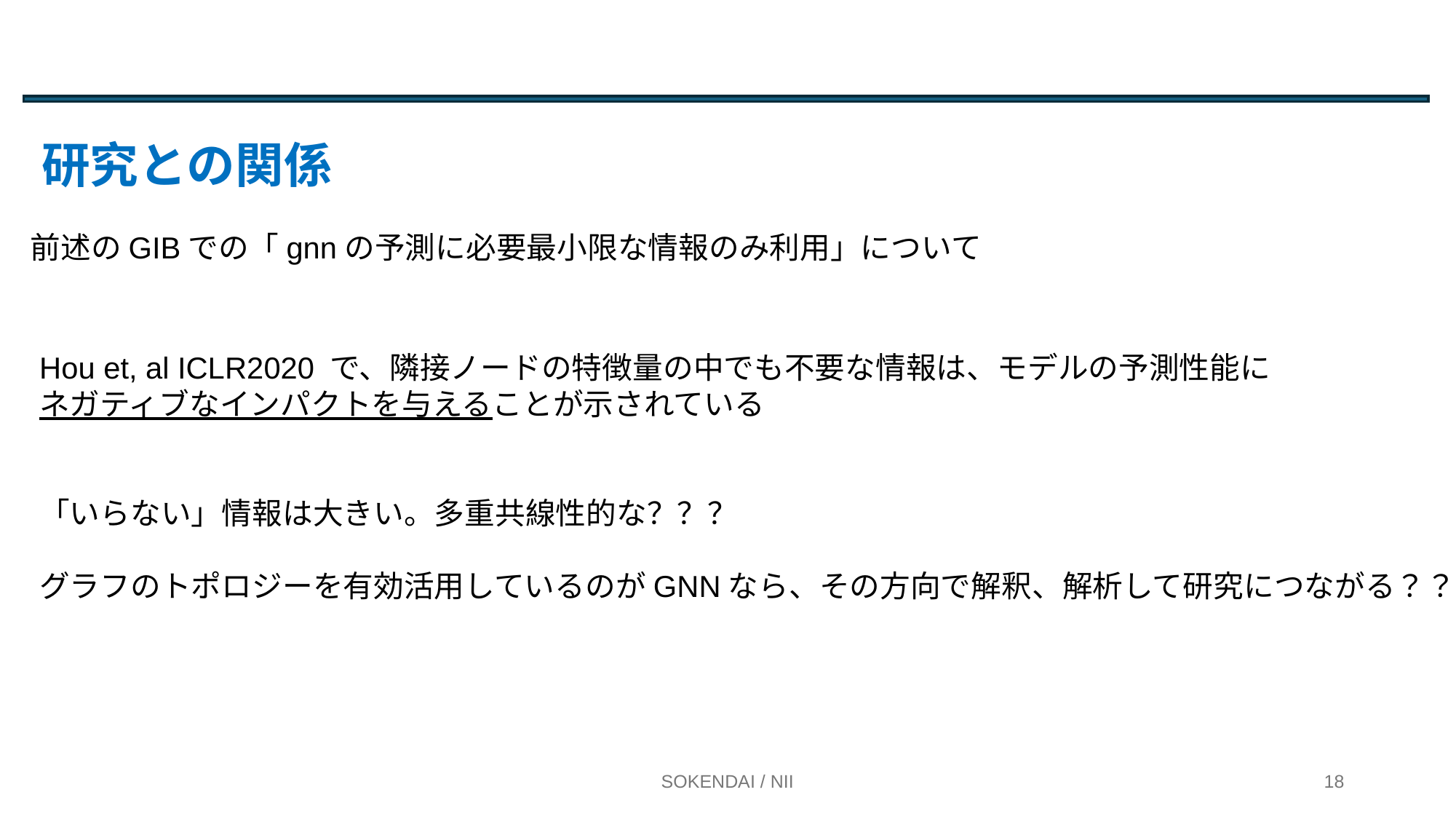

研究との関係
前述のGIBでの「gnnの予測に必要最小限な情報のみ利用」について
Hou et, al ICLR2020 で、隣接ノードの特徴量の中でも不要な情報は、モデルの予測性能に
ネガティブなインパクトを与えることが示されている

「いらない」情報は大きい。多重共線性的な？？？

グラフのトポロジーを有効活用しているのがGNNなら、その方向で解釈、解析して研究につながる？？
SOKENDAI / NII
18